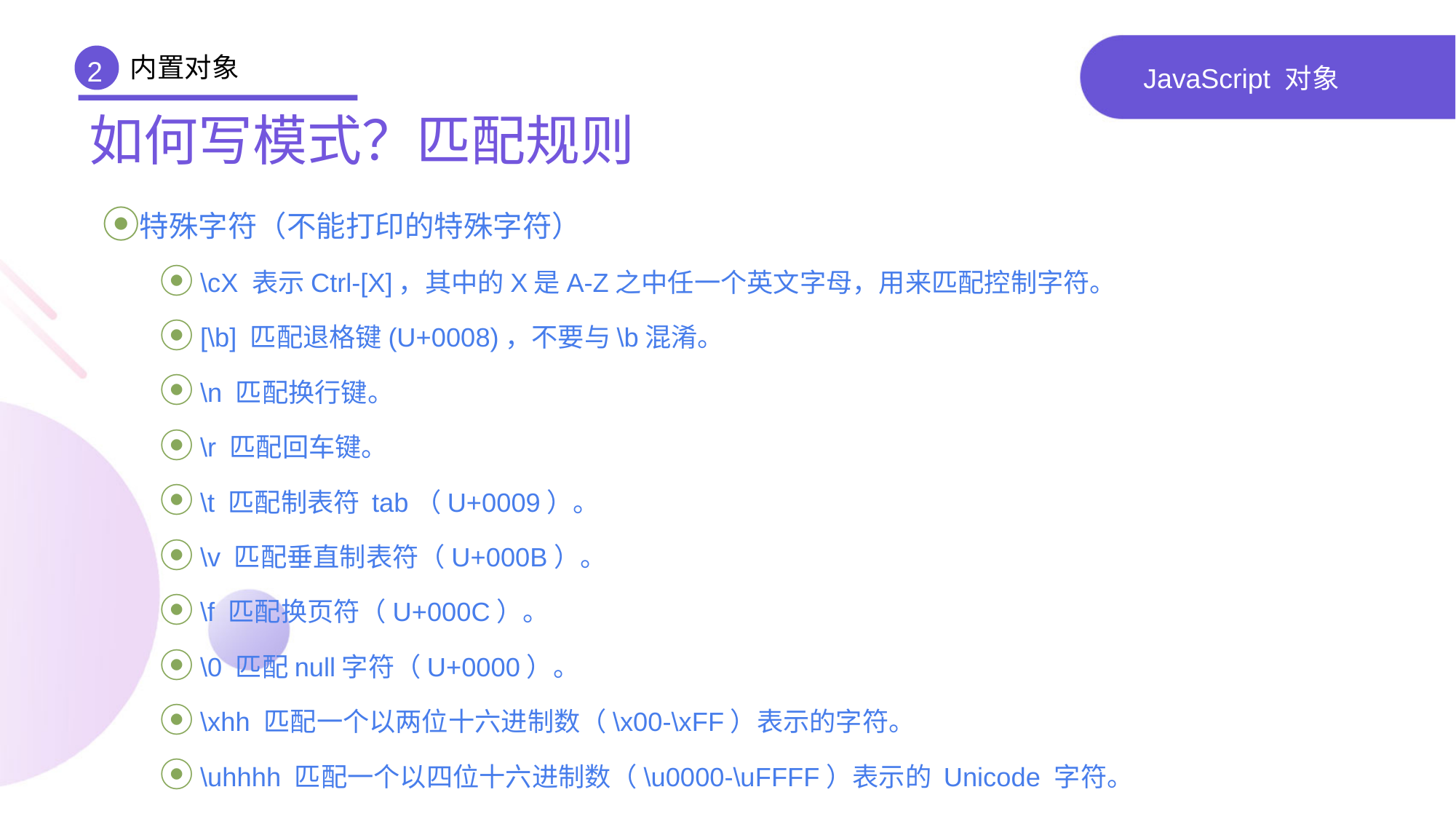

内置对象
2
# JavaScript 对象
如何写模式？匹配规则
特殊字符（不能打印的特殊字符）
 \cX 表示Ctrl-[X]，其中的X是A-Z之中任一个英文字母，用来匹配控制字符。
 [\b] 匹配退格键(U+0008)，不要与\b混淆。
 \n 匹配换行键。
 \r 匹配回车键。
 \t 匹配制表符 tab（U+0009）。
 \v 匹配垂直制表符（U+000B）。
 \f 匹配换页符（U+000C）。
 \0 匹配null字符（U+0000）。
 \xhh 匹配一个以两位十六进制数（\x00-\xFF）表示的字符。
 \uhhhh 匹配一个以四位十六进制数（\u0000-\uFFFF）表示的 Unicode 字符。